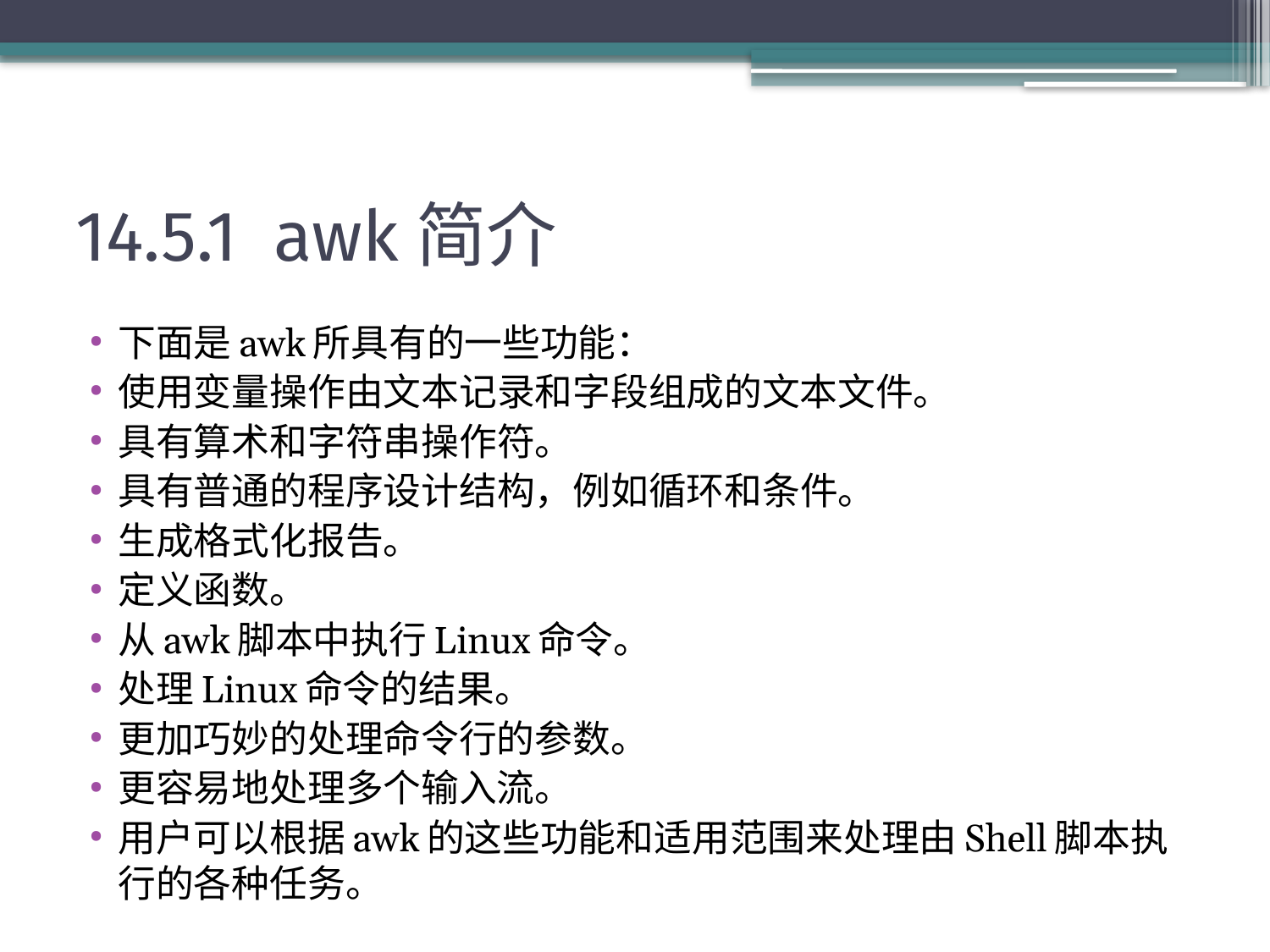

# 14.5.1  awk简介
下面是awk所具有的一些功能：
使用变量操作由文本记录和字段组成的文本文件。
具有算术和字符串操作符。
具有普通的程序设计结构，例如循环和条件。
生成格式化报告。
定义函数。
从awk脚本中执行Linux命令。
处理Linux命令的结果。
更加巧妙的处理命令行的参数。
更容易地处理多个输入流。
用户可以根据awk的这些功能和适用范围来处理由Shell脚本执行的各种任务。